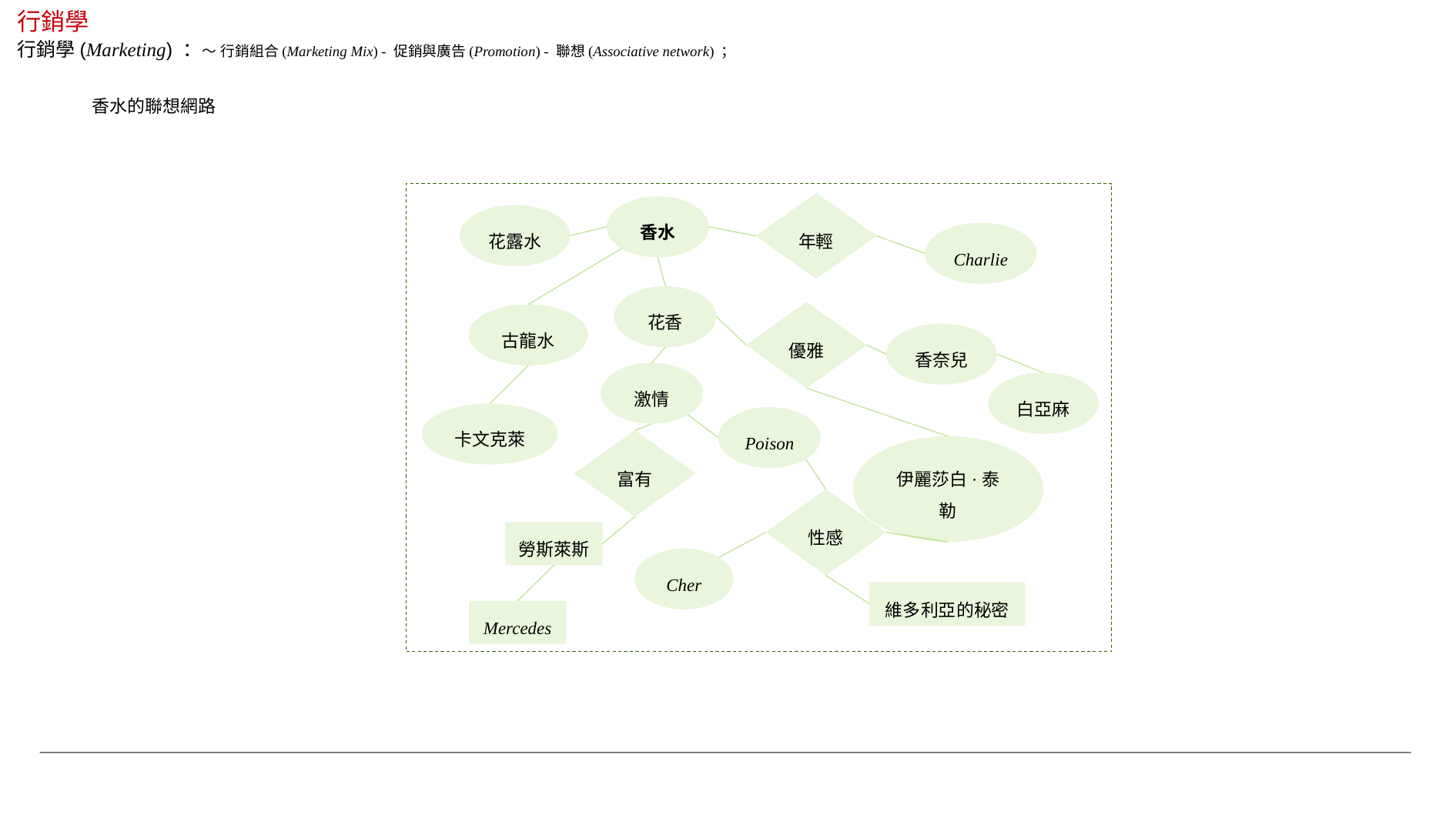

行銷學
行銷學(Marketing) ：～ 行銷組合(Marketing Mix) - 促銷與廣告(Promotion) - 聯想(Associative network) ；
香水的聯想網路

年輕
香水
花露水
Charlie
花香
優雅
古龍水
香奈兒
激情
白亞麻
卡文克萊
Poison
富有
伊麗莎白·泰勒
性感
勞斯萊斯
Cher
維多利亞的秘密
Mercedes